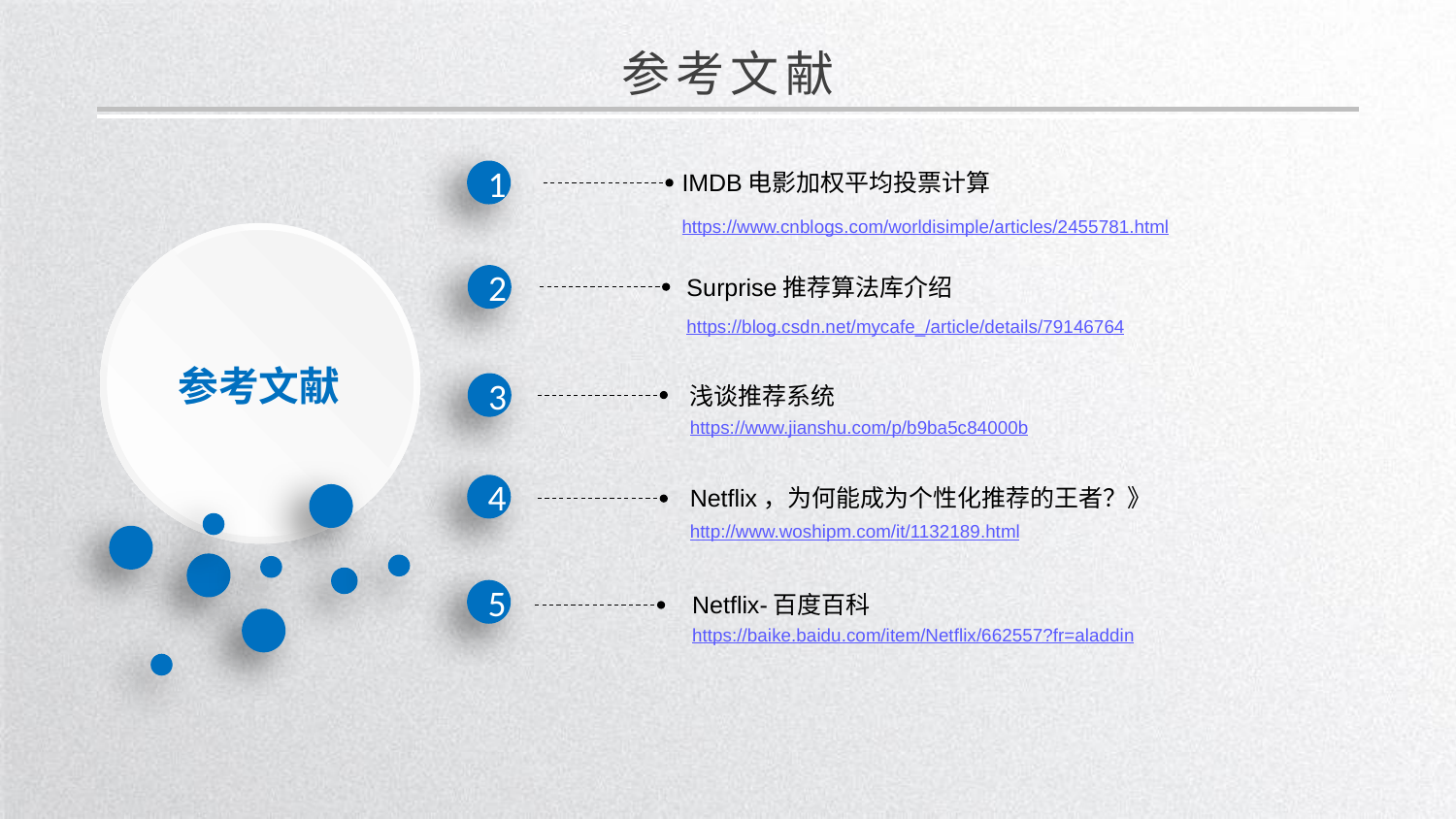

参考文献
1
IMDB电影加权平均投票计算
https://www.cnblogs.com/worldisimple/articles/2455781.html

2
Surprise推荐算法库介绍
https://blog.csdn.net/mycafe_/article/details/79146764
参考文献
3
浅谈推荐系统
https://www.jianshu.com/p/b9ba5c84000b
4

Netflix，为何能成为个性化推荐的王者？》

http://www.woshipm.com/it/1132189.html

5
Netflix-百度百科

https://baike.baidu.com/item/Netflix/662557?fr=aladdin